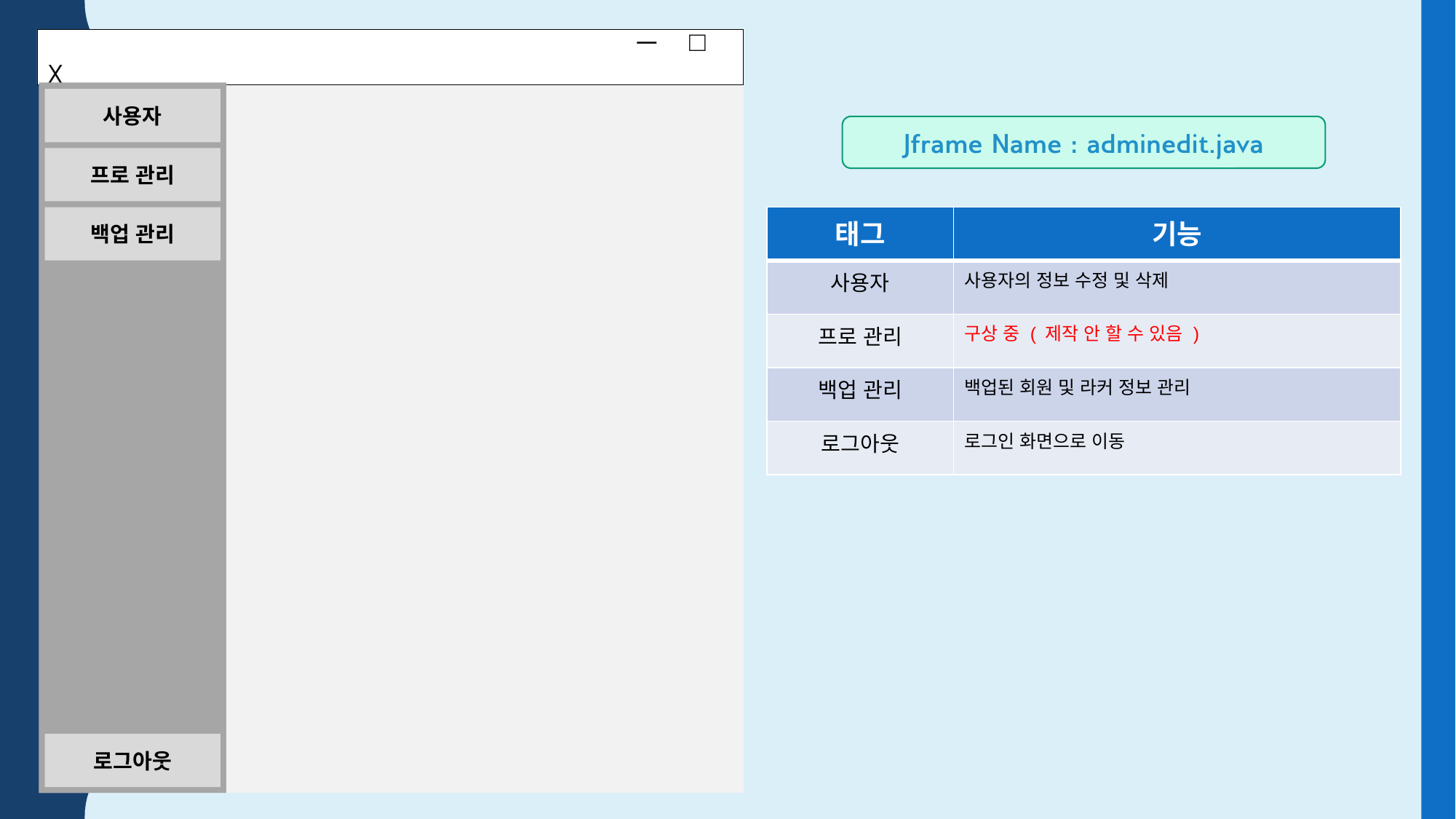

─    □   X

사용자
프로 관리
백업 관리
로그아웃
Jframe Name : adminedit.java
| 태그 | 기능 |
| --- | --- |
| 사용자 | 사용자의 정보 수정 및 삭제 |
| 프로 관리 | 구상 중 ( 제작 안 할 수 있음 ) |
| 백업 관리 | 백업된 회원 및 라커 정보 관리 |
| 로그아웃 | 로그인 화면으로 이동 |